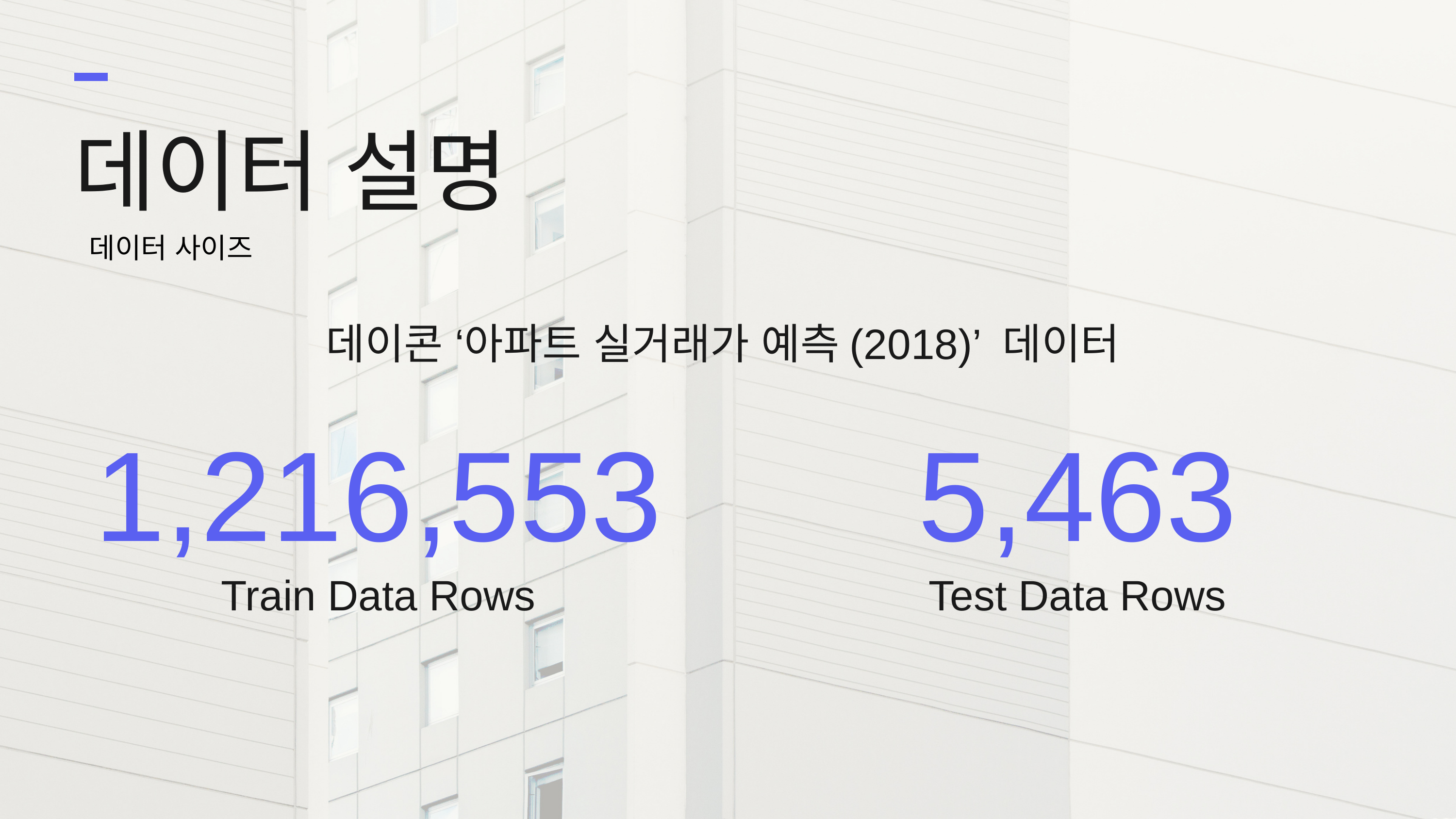

데이터 설명
데이터 사이즈
데이콘 ‘아파트 실거래가 예측(2018)’ 데이터
1,216,553
Train Data Rows
5,463
Test Data Rows